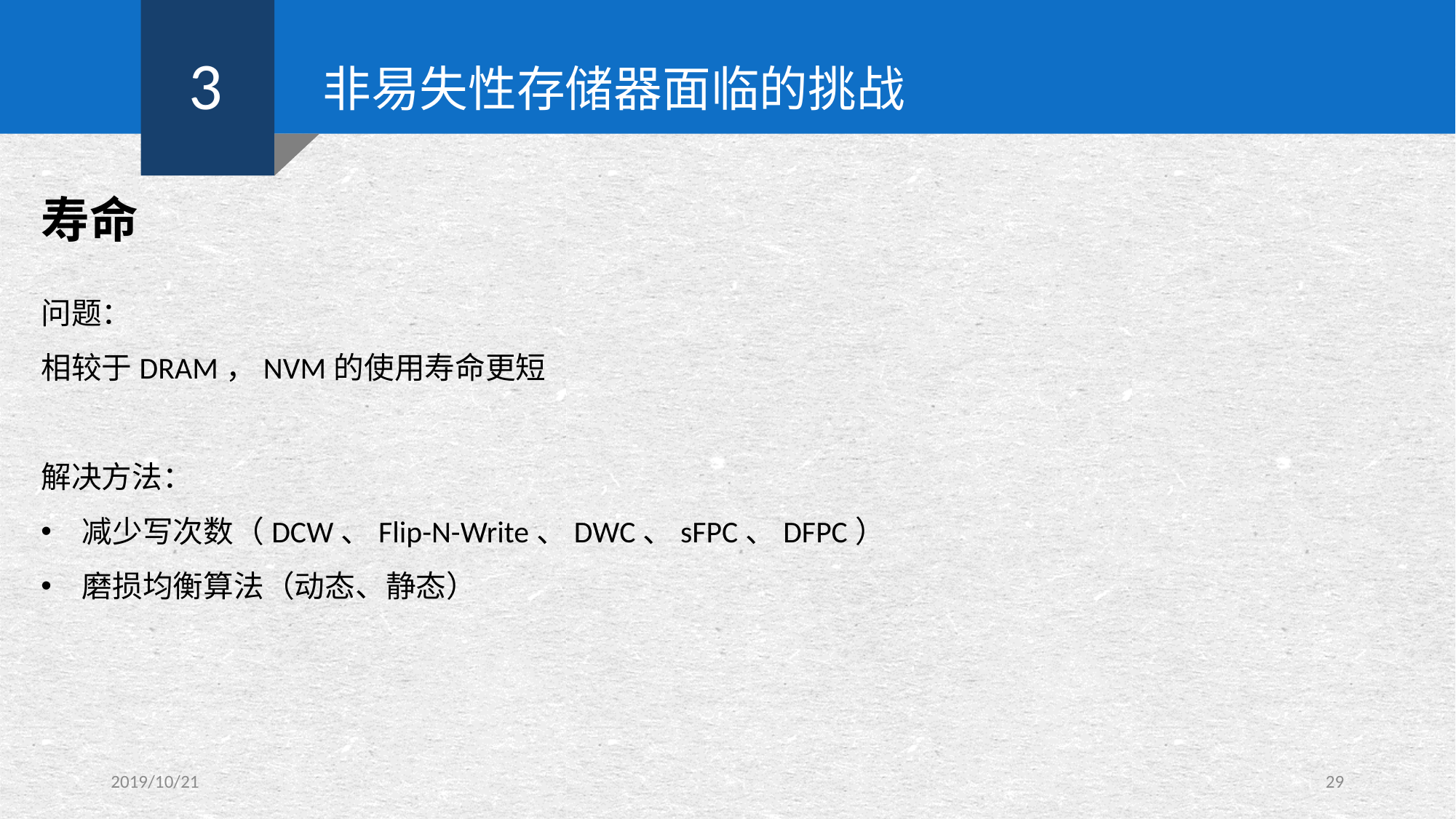

3
非易失性存储器面临的挑战

寿命
问题：
相较于DRAM，NVM的使用寿命更短

解决方法：
减少写次数（DCW、Flip-N-Write、DWC、sFPC、DFPC）
磨损均衡算法（动态、静态）
2019/10/21
29